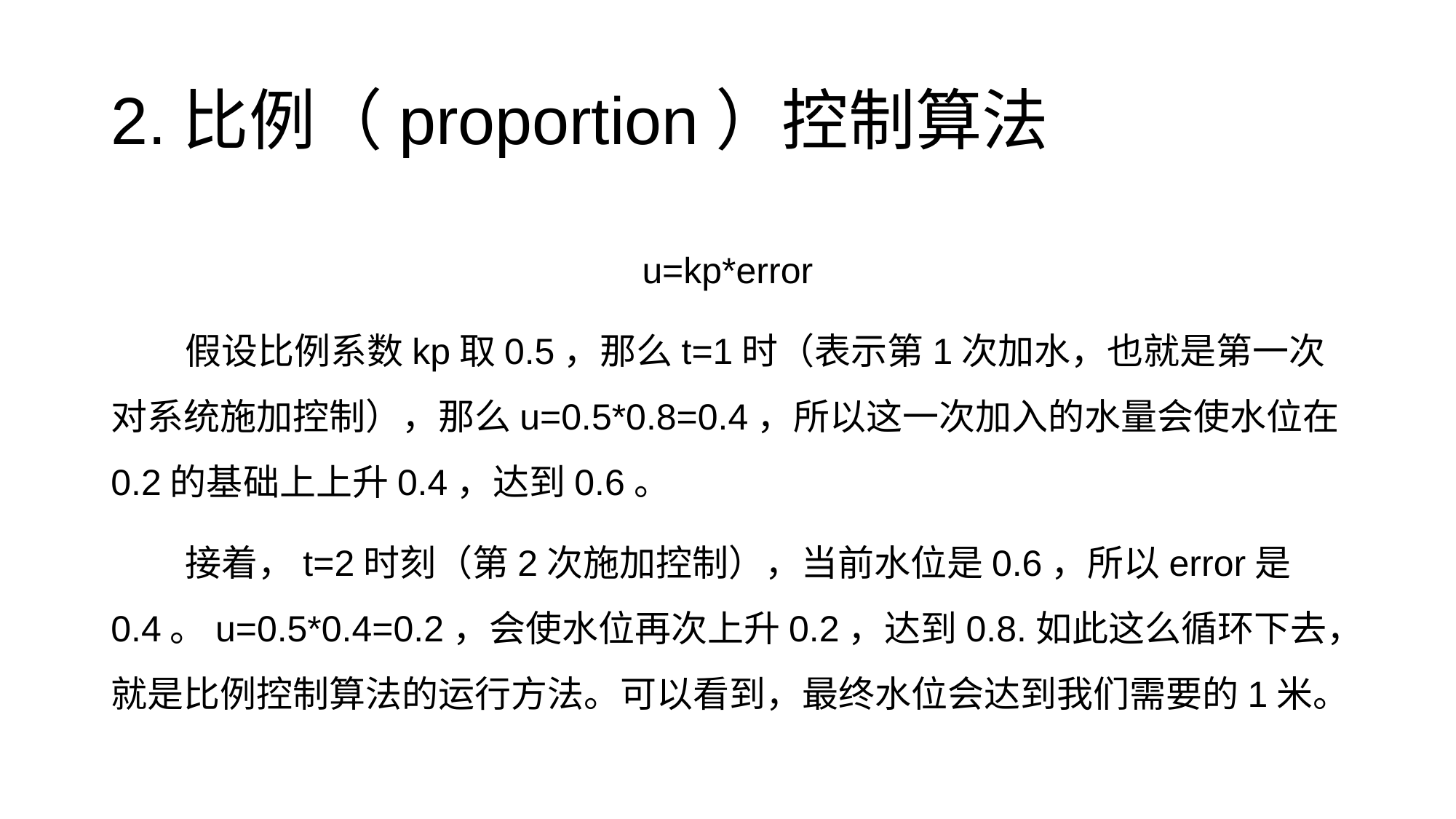

# 2.比例（proportion）控制算法
u=kp*error
        假设比例系数kp取0.5，那么t=1时（表示第1次加水，也就是第一次对系统施加控制），那么u=0.5*0.8=0.4，所以这一次加入的水量会使水位在0.2的基础上上升0.4，达到0.6。
        接着，t=2时刻（第2次施加控制），当前水位是0.6，所以error是0.4。u=0.5*0.4=0.2，会使水位再次上升0.2，达到0.8.如此这么循环下去，就是比例控制算法的运行方法。可以看到，最终水位会达到我们需要的1米。